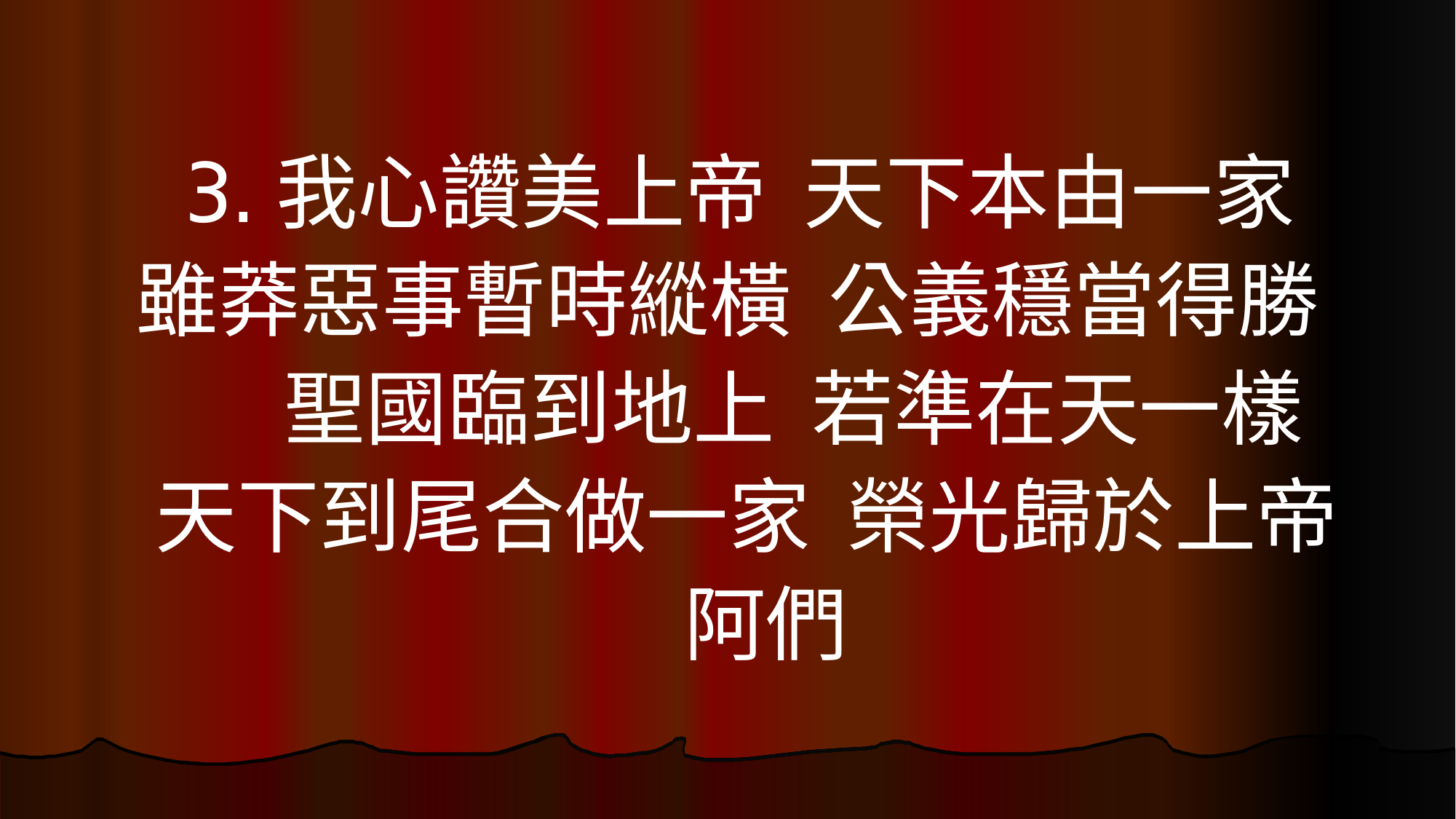

3.我心讚美上帝  天下本由一家
雖莽惡事暫時縱橫  公義穩當得勝
    聖國臨到地上  若準在天一樣
天下到尾合做一家  榮光歸於上帝
 阿們